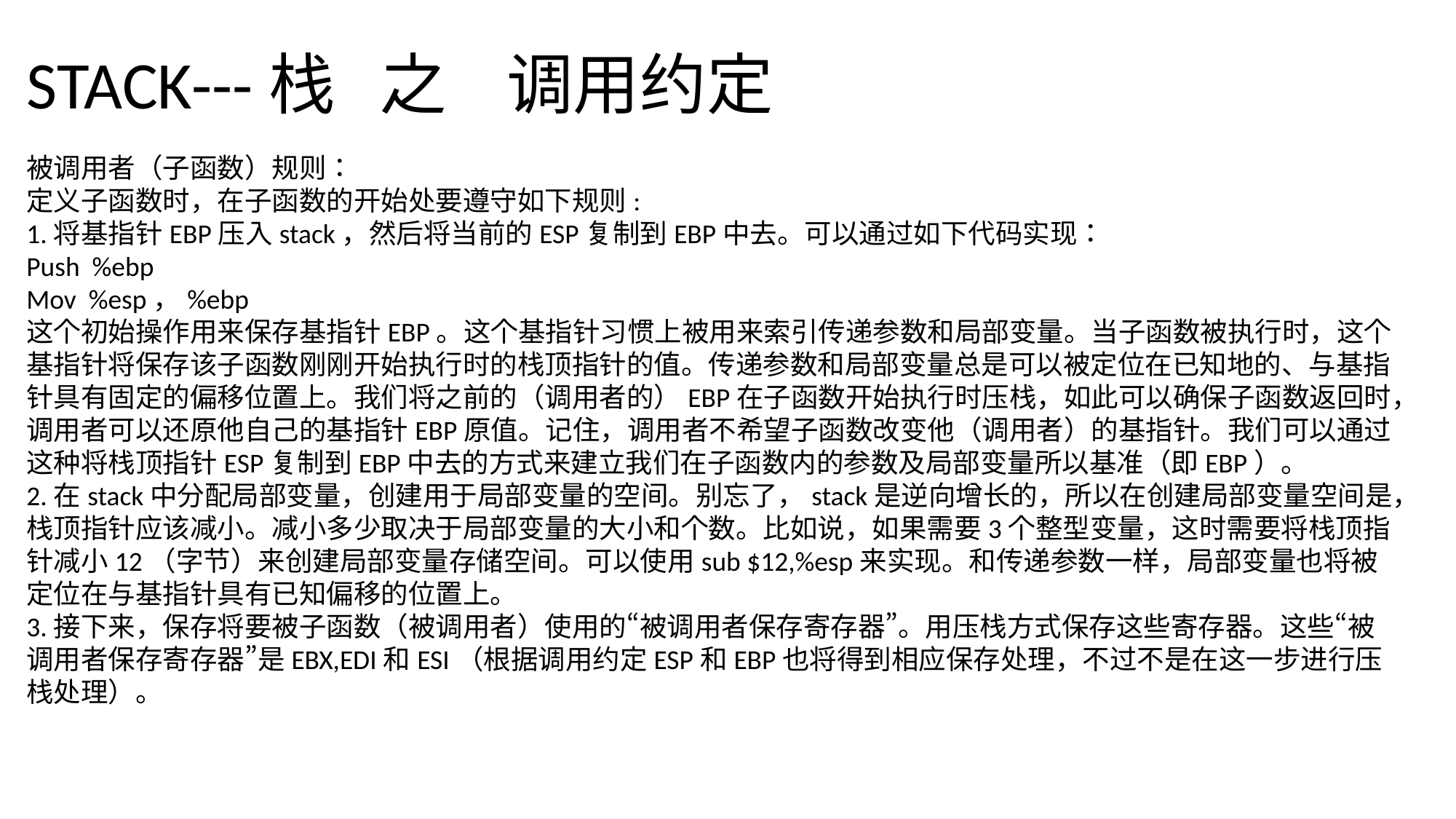

# STACK---栈   之    调用约定
被调用者（子函数）规则：
定义子函数时，在子函数的开始处要遵守如下规则:
1.将基指针EBP压入stack，然后将当前的ESP复制到EBP中去。可以通过如下代码实现：
Push  %ebp
Mov  %esp，%ebp
这个初始操作用来保存基指针EBP。这个基指针习惯上被用来索引传递参数和局部变量。当子函数被执行时，这个基指针将保存该子函数刚刚开始执行时的栈顶指针的值。传递参数和局部变量总是可以被定位在已知地的、与基指针具有固定的偏移位置上。我们将之前的（调用者的）EBP在子函数开始执行时压栈，如此可以确保子函数返回时，调用者可以还原他自己的基指针EBP原值。记住，调用者不希望子函数改变他（调用者）的基指针。我们可以通过这种将栈顶指针ESP复制到EBP中去的方式来建立我们在子函数内的参数及局部变量所以基准（即EBP）。
2.在stack中分配局部变量，创建用于局部变量的空间。别忘了，stack是逆向增长的，所以在创建局部变量空间是，栈顶指针应该减小。减小多少取决于局部变量的大小和个数。比如说，如果需要3个整型变量，这时需要将栈顶指针减小12（字节）来创建局部变量存储空间。可以使用sub $12,%esp来实现。和传递参数一样，局部变量也将被定位在与基指针具有已知偏移的位置上。
3.接下来，保存将要被子函数（被调用者）使用的“被调用者保存寄存器”。用压栈方式保存这些寄存器。这些“被调用者保存寄存器”是EBX,EDI和ESI（根据调用约定ESP和EBP也将得到相应保存处理，不过不是在这一步进行压栈处理）。